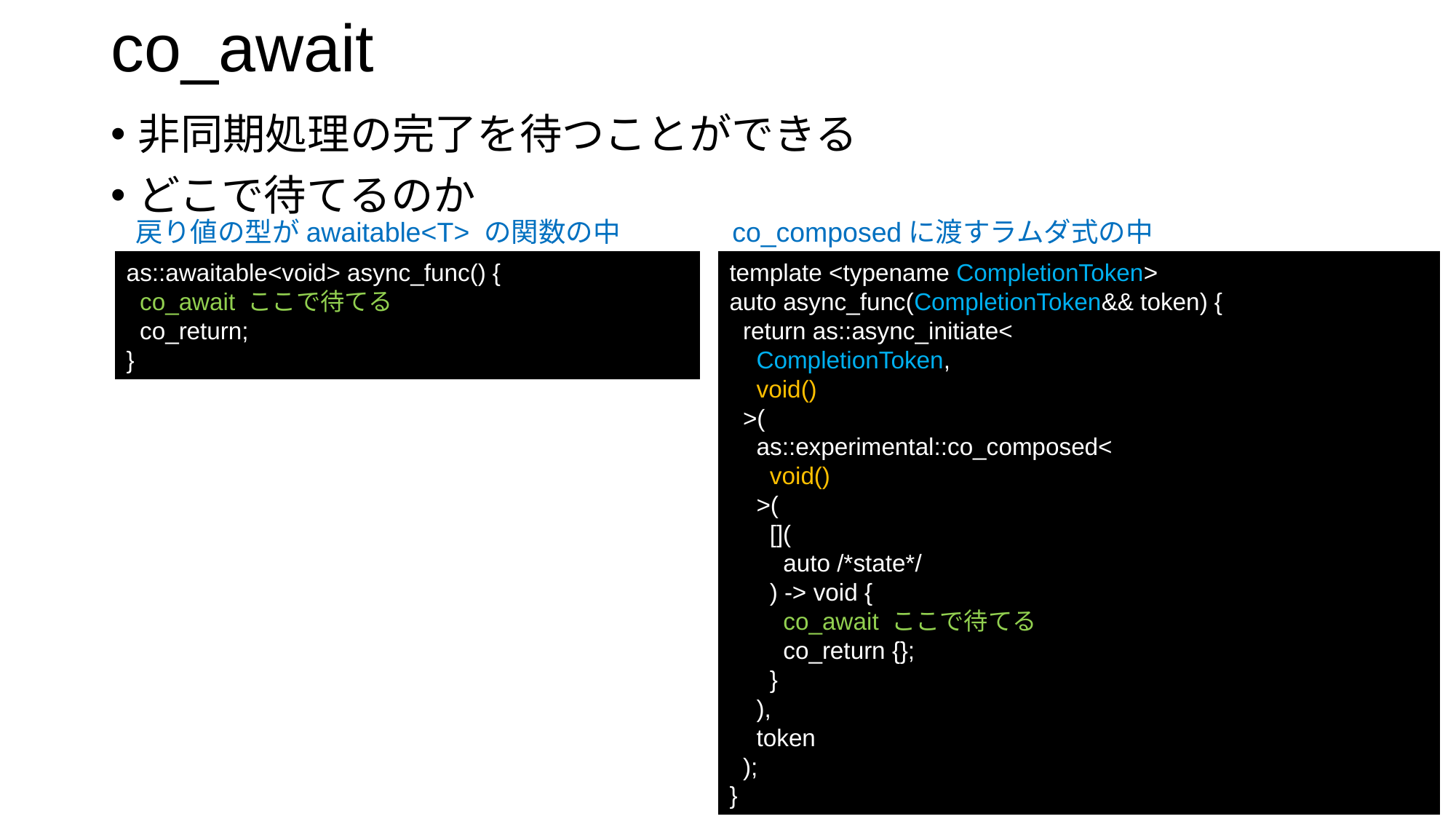

# co_await
非同期処理の完了を待つことができる
どこで待てるのか
戻り値の型がawaitable<T> の関数の中
co_composedに渡すラムダ式の中
as::awaitable<void> async_func() {
  co_await ここで待てる
  co_return;
}
template <typename CompletionToken>
auto async_func(CompletionToken&& token) {
  return as::async_initiate<
    CompletionToken,
    void()
  >(
    as::experimental::co_composed<
      void()
    >(
      [](
        auto /*state*/
      ) -> void {
        co_await ここで待てる
        co_return {};
      }
    ),
    token
  );
}
7/20